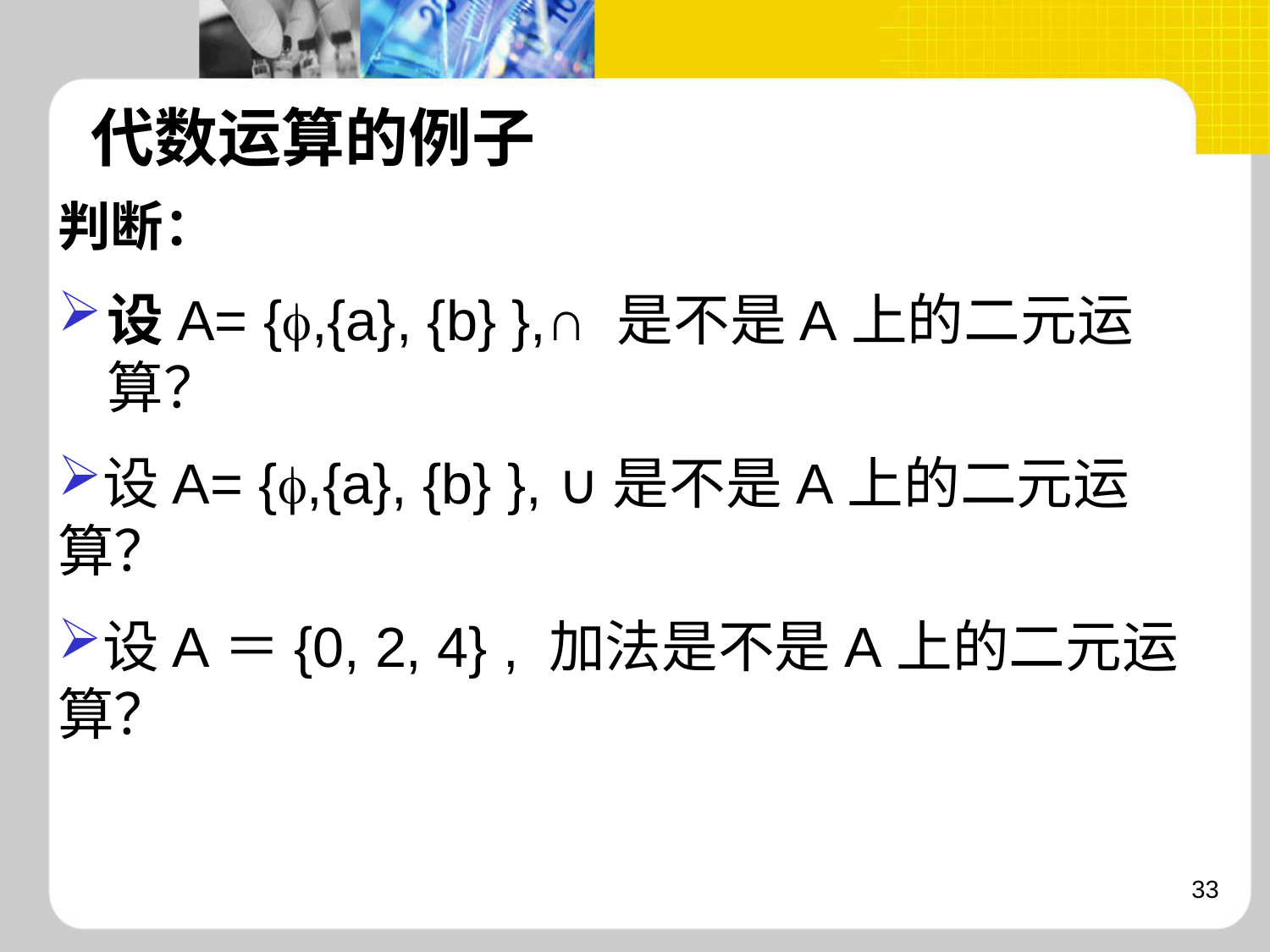

代数运算的例子
判断：
设A= {φ,{a}, {b} },∩ 是不是A上的二元运算？
设A= {φ,{a}, {b} }, ∪是不是A上的二元运算？
设A＝{0, 2, 4} , 加法是不是A上的二元运算？

33